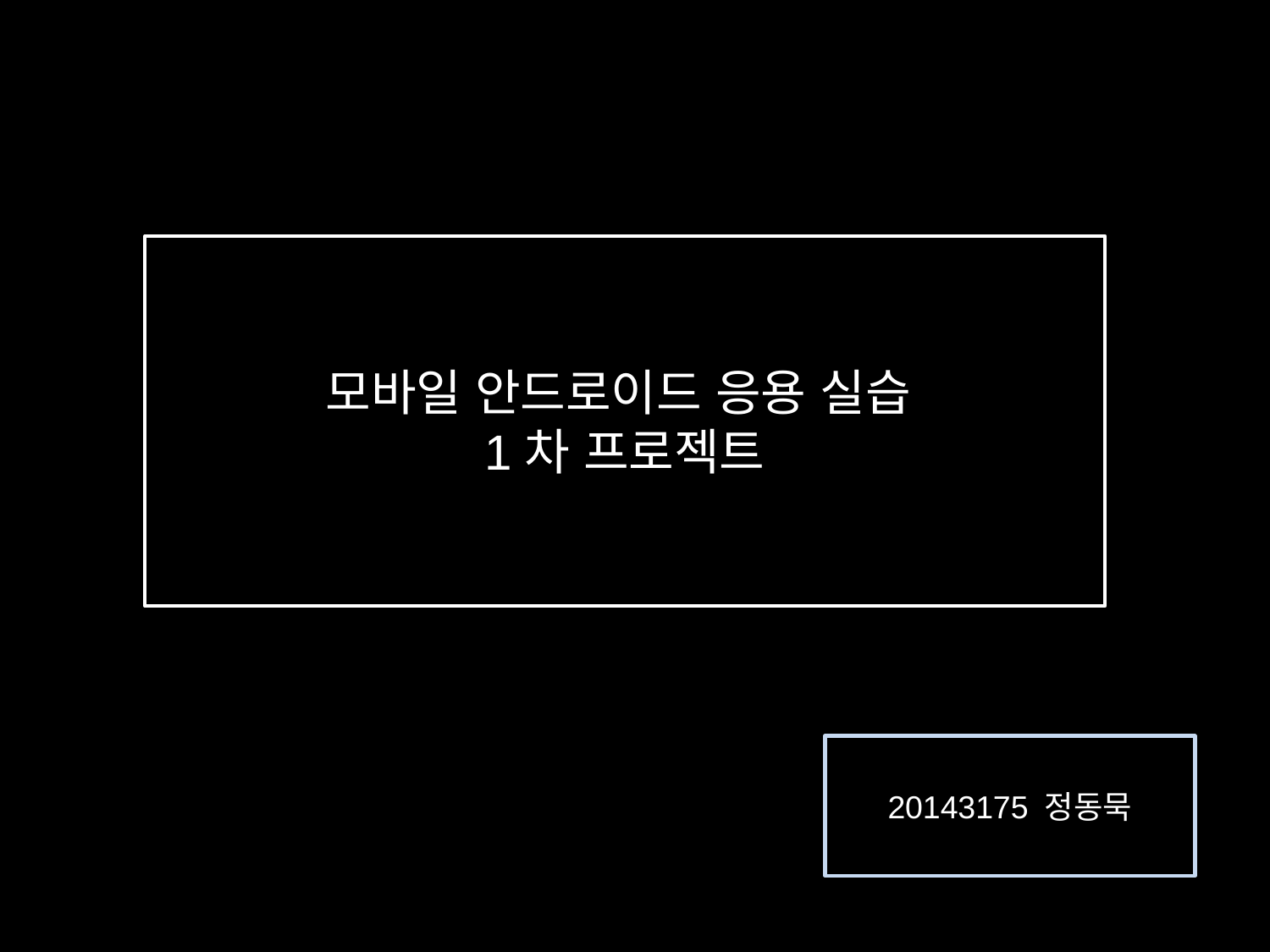

모바일 안드로이드 응용 실습
1차 프로젝트
20143175 정동묵